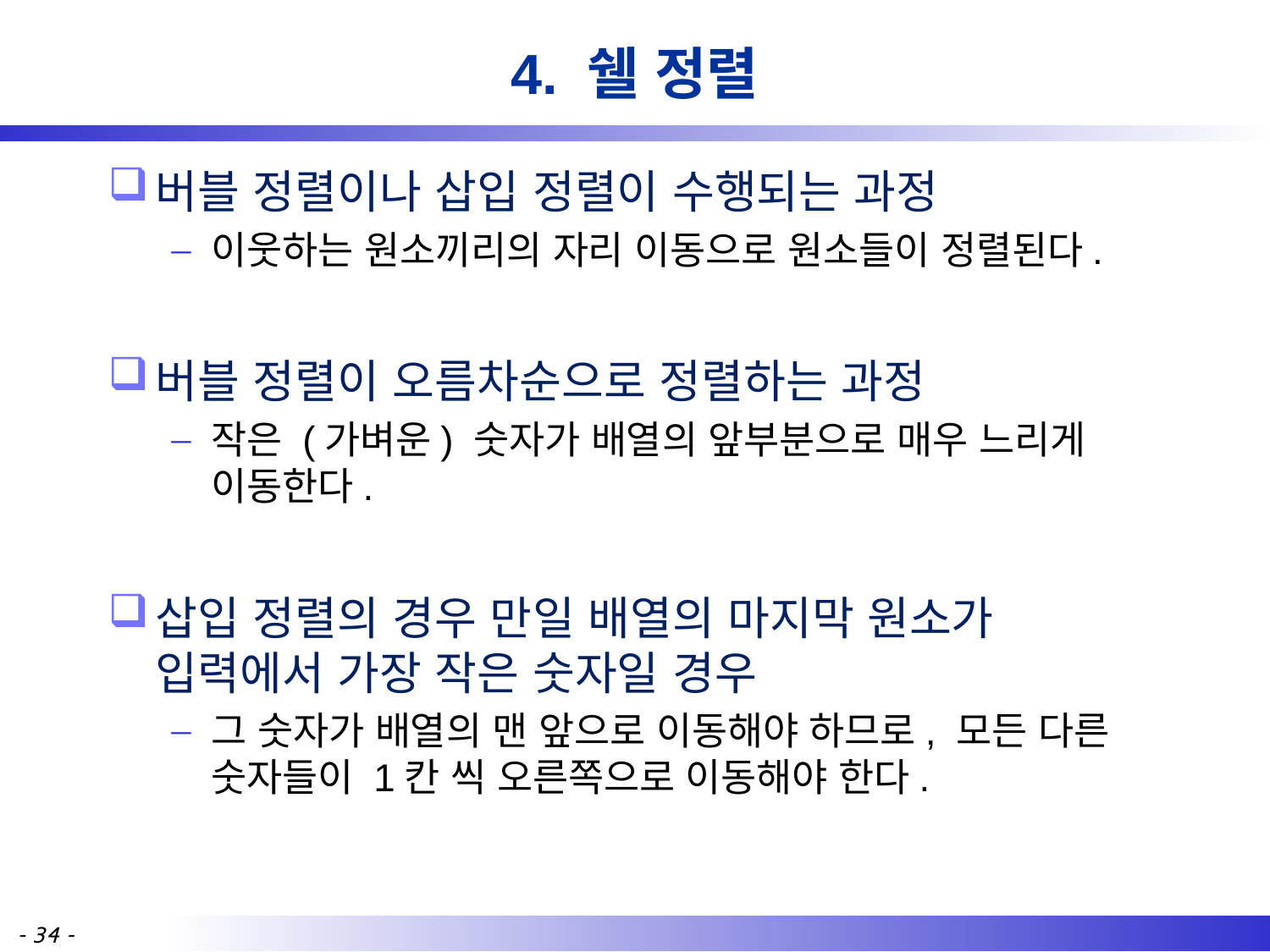

# 4. 쉘 정렬
버블 정렬이나 삽입 정렬이 수행되는 과정
이웃하는 원소끼리의 자리 이동으로 원소들이 정렬된다.

버블 정렬이 오름차순으로 정렬하는 과정
작은 (가벼운) 숫자가 배열의 앞부분으로 매우 느리게 이동한다.

삽입 정렬의 경우 만일 배열의 마지막 원소가 입력에서 가장 작은 숫자일 경우
그 숫자가 배열의 맨 앞으로 이동해야 하므로, 모든 다른 숫자들이 1칸 씩 오른쪽으로 이동해야 한다.
- 34 -